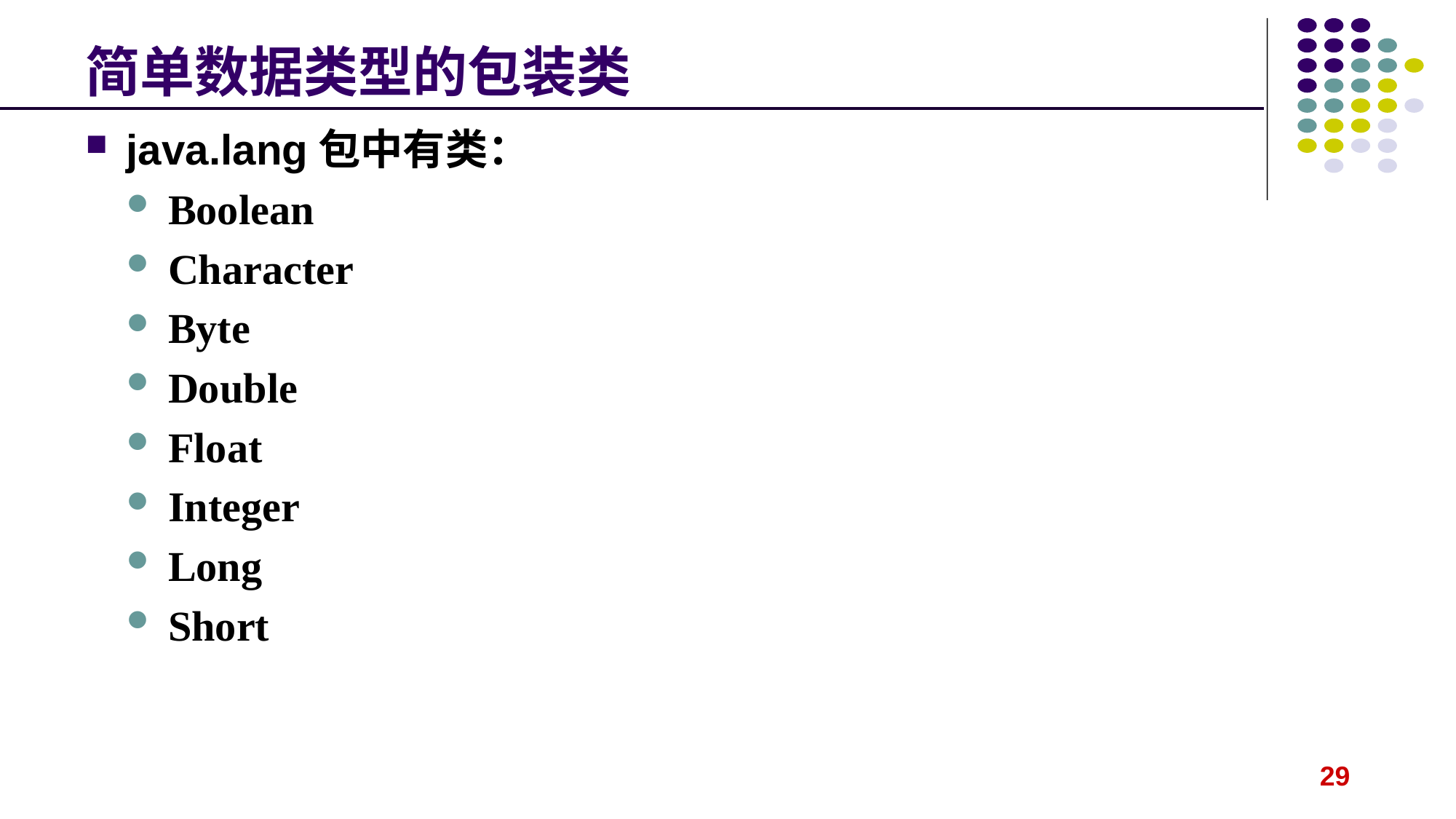

# 简单数据类型的包装类
java.lang包中有类：
Boolean
Character
Byte
Double
Float
Integer
Long
Short